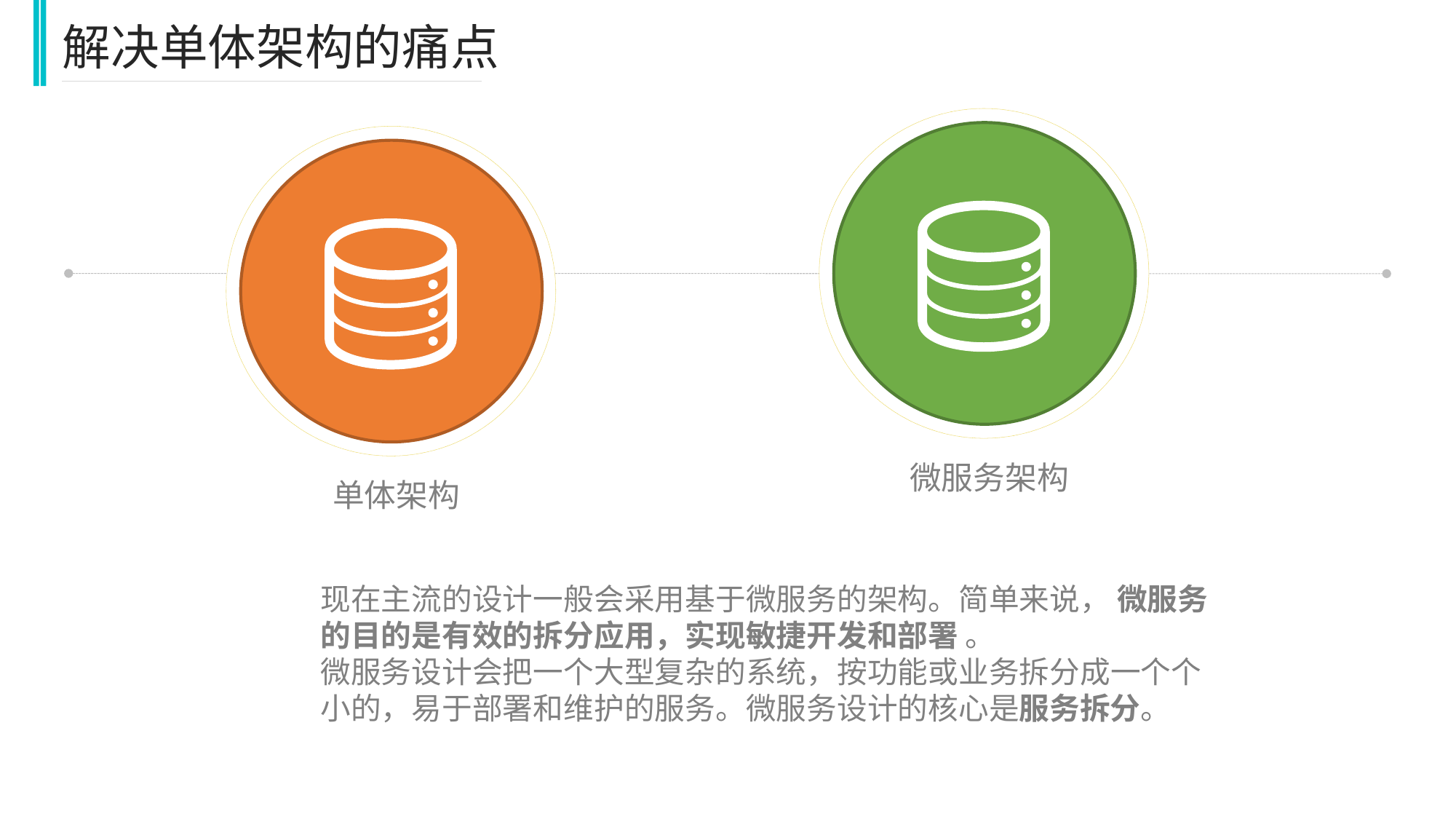

解决单体架构的痛点

微服务架构

单体架构

现在主流的设计一般会采用基于微服务的架构。简单来说， 微服务的目的是有效的拆分应用，实现敏捷开发和部署 。
微服务设计会把一个大型复杂的系统，按功能或业务拆分成一个个小的，易于部署和维护的服务。微服务设计的核心是服务拆分。